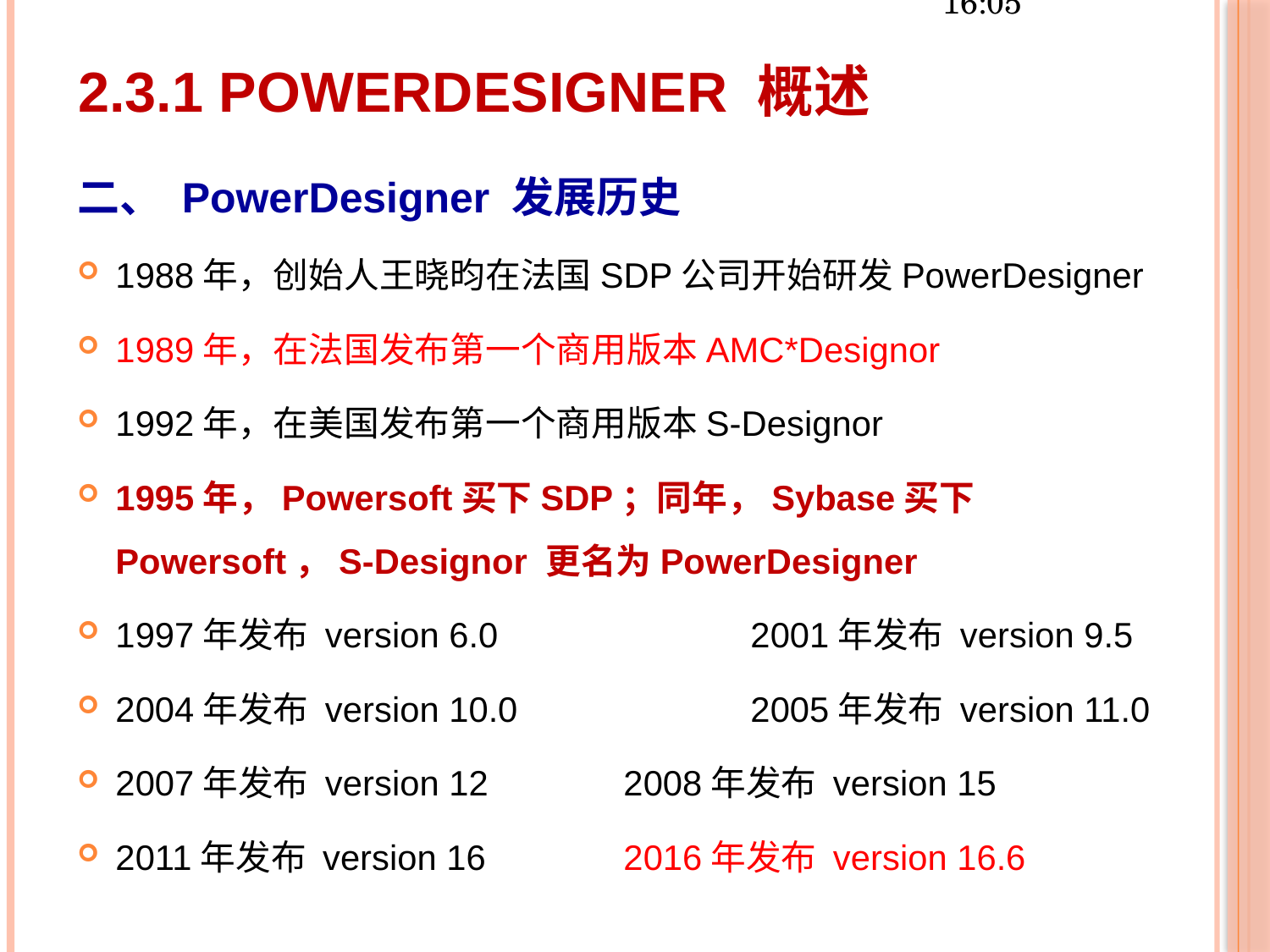

16:05
# 2.3.1 PowerDesigner 概述
二、 PowerDesigner 发展历史
1988年，创始人王晓昀在法国SDP公司开始研发PowerDesigner
1989年，在法国发布第一个商用版本AMC*Designor
1992年，在美国发布第一个商用版本S-Designor
1995年，Powersoft买下SDP；同年，Sybase买下Powersoft，S-Designor 更名为PowerDesigner
1997年发布 version 6.0		2001年发布 version 9.5
2004年发布 version 10.0 		2005年发布 version 11.0
2007年发布 version 12		2008年发布 version 15
2011年发布 version 16		2016年发布 version 16.6